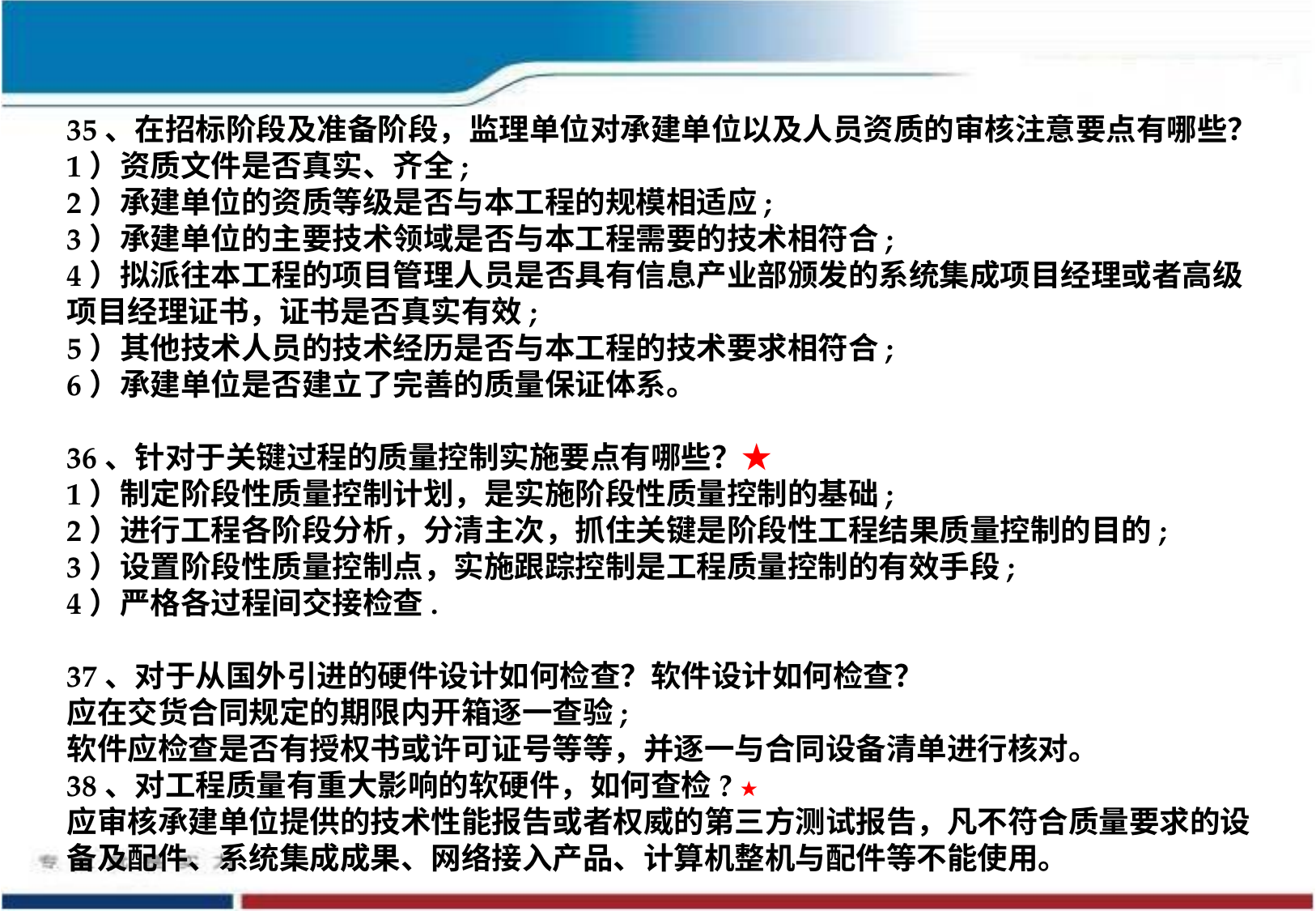

35、在招标阶段及准备阶段，监理单位对承建单位以及人员资质的审核注意要点有哪些？
1）资质文件是否真实、齐全;
2）承建单位的资质等级是否与本工程的规模相适应;
3）承建单位的主要技术领域是否与本工程需要的技术相符合;
4）拟派往本工程的项目管理人员是否具有信息产业部颁发的系统集成项目经理或者高级项目经理证书，证书是否真实有效;
5）其他技术人员的技术经历是否与本工程的技术要求相符合;
6）承建单位是否建立了完善的质量保证体系。

36、针对于关键过程的质量控制实施要点有哪些？★
1）制定阶段性质量控制计划，是实施阶段性质量控制的基础;
2）进行工程各阶段分析，分清主次，抓住关键是阶段性工程结果质量控制的目的;
3）设置阶段性质量控制点，实施跟踪控制是工程质量控制的有效手段;
4）严格各过程间交接检查.

37、对于从国外引进的硬件设计如何检查？软件设计如何检查？
应在交货合同规定的期限内开箱逐一查验;
软件应检查是否有授权书或许可证号等等，并逐一与合同设备清单进行核对。
38、对工程质量有重大影响的软硬件，如何查检? ★
应审核承建单位提供的技术性能报告或者权威的第三方测试报告，凡不符合质量要求的设备及配件、系统集成成果、网络接入产品、计算机整机与配件等不能使用。